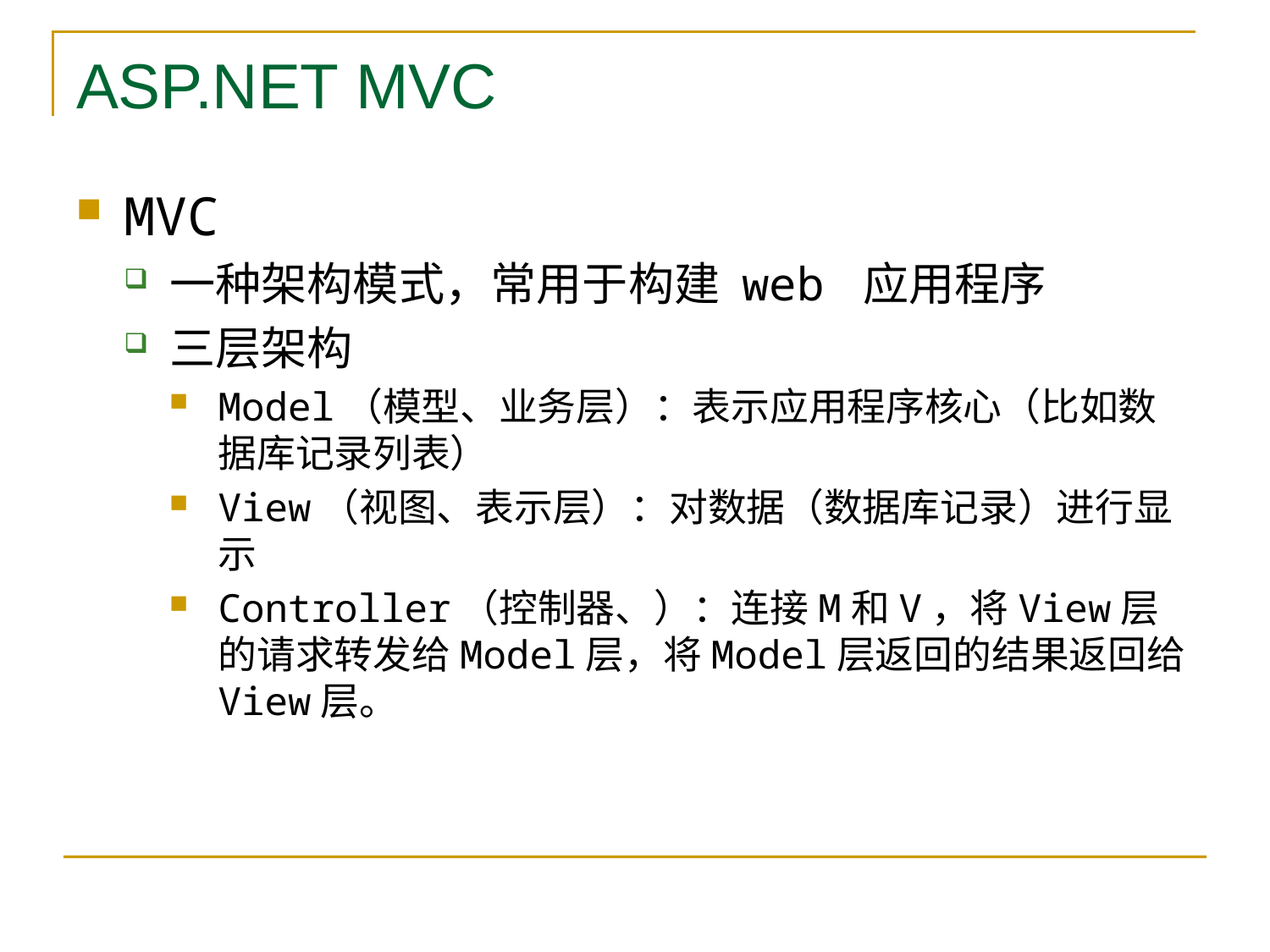

# ASP.NET MVC
MVC
一种架构模式，常用于构建 web 应用程序
三层架构
Model（模型、业务层）：表示应用程序核心（比如数据库记录列表）
View（视图、表示层）：对数据（数据库记录）进行显示
Controller（控制器、）：连接M和V，将View层的请求转发给Model层，将Model层返回的结果返回给View层。